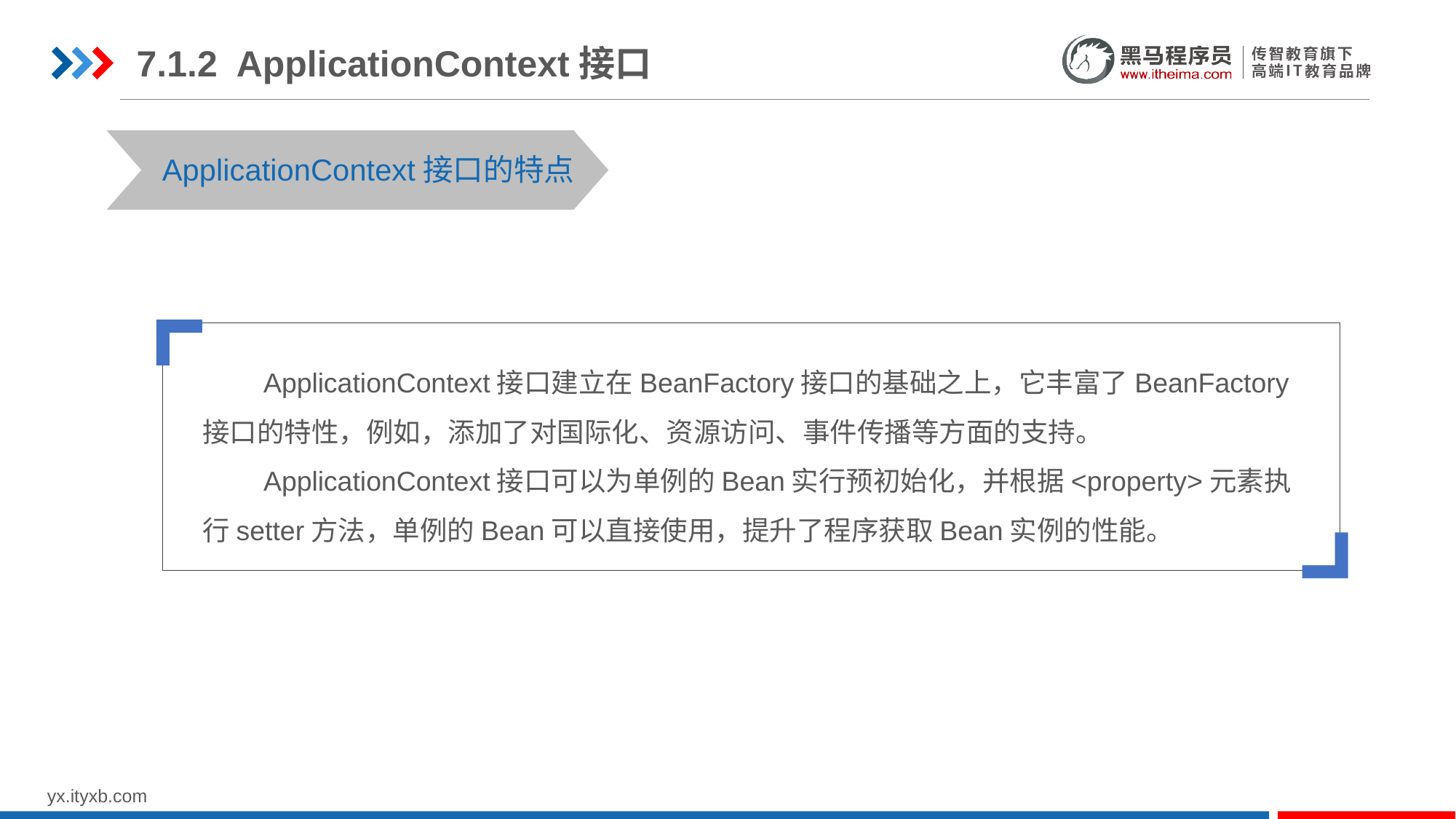

7.1.2  ApplicationContext接口

ApplicationContext接口的特点

        ApplicationContext接口建立在BeanFactory接口的基础之上，它丰富了BeanFactory接口的特性，例如，添加了对国际化、资源访问、事件传播等方面的支持。
        ApplicationContext接口可以为单例的Bean实行预初始化，并根据<property>元素执行setter方法，单例的Bean可以直接使用，提升了程序获取Bean实例的性能。